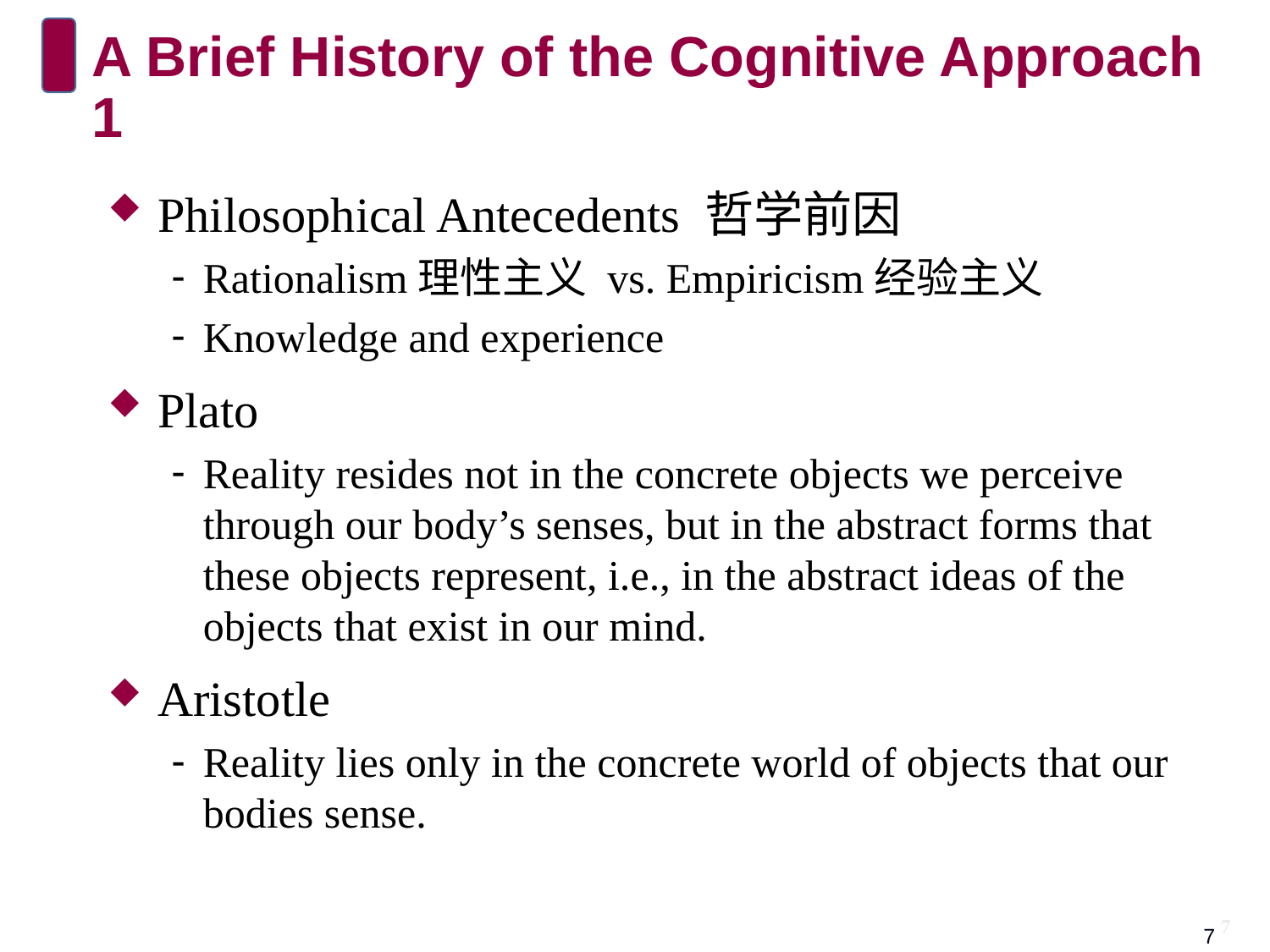

# A Brief History of the Cognitive Approach 1
Philosophical Antecedents 哲学前因
Rationalism理性主义 vs. Empiricism经验主义
Knowledge and experience
Plato
Reality resides not in the concrete objects we perceive through our body’s senses, but in the abstract forms that these objects represent, i.e., in the abstract ideas of the objects that exist in our mind.
Aristotle
Reality lies only in the concrete world of objects that our bodies sense.

7
7